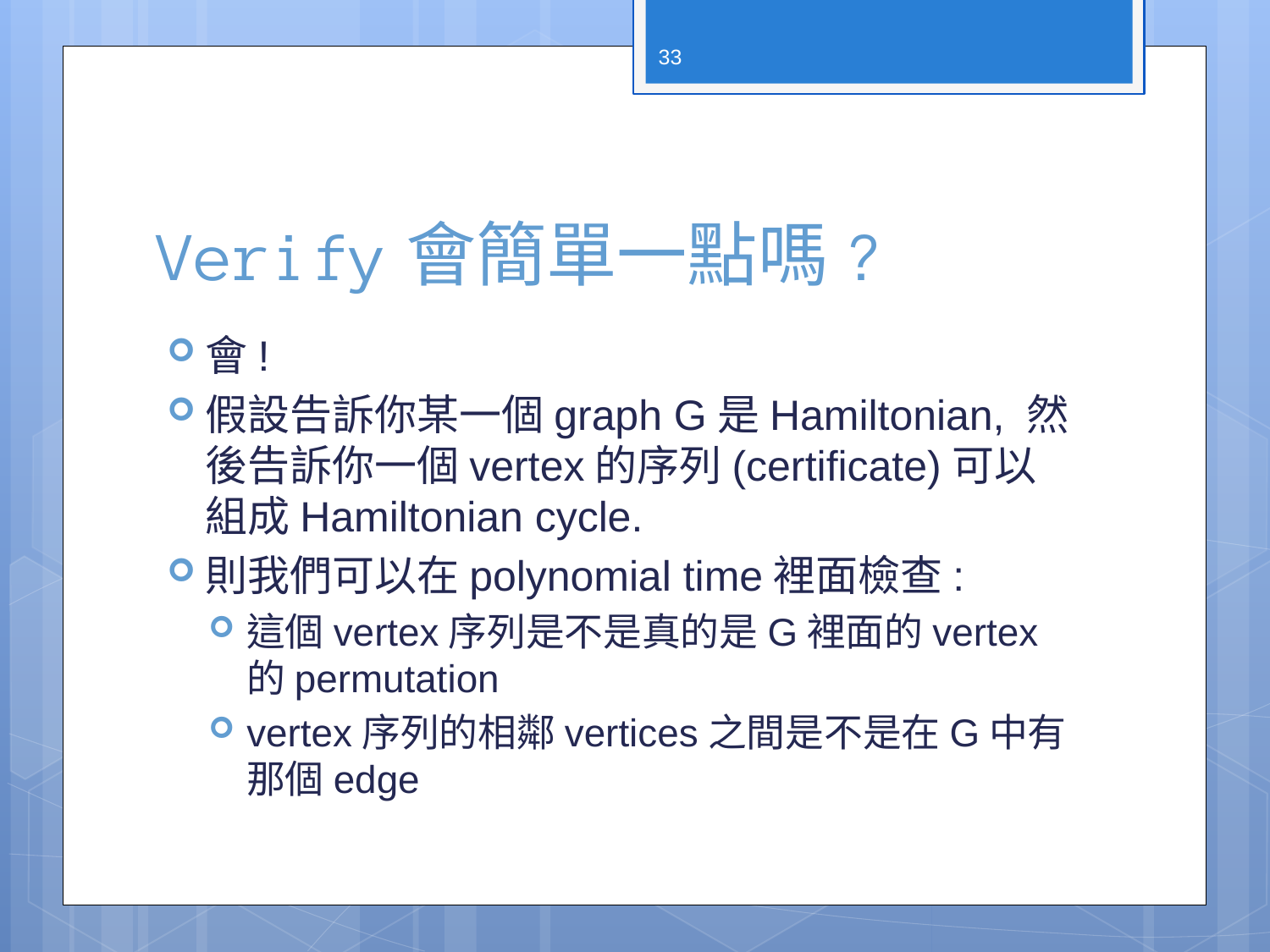

33
# Verify會簡單一點嗎?
會!
假設告訴你某一個graph G是Hamiltonian, 然後告訴你一個vertex的序列(certificate)可以組成Hamiltonian cycle.
則我們可以在polynomial time裡面檢查:
這個vertex序列是不是真的是G裡面的vertex的permutation
vertex序列的相鄰vertices之間是不是在G中有那個edge